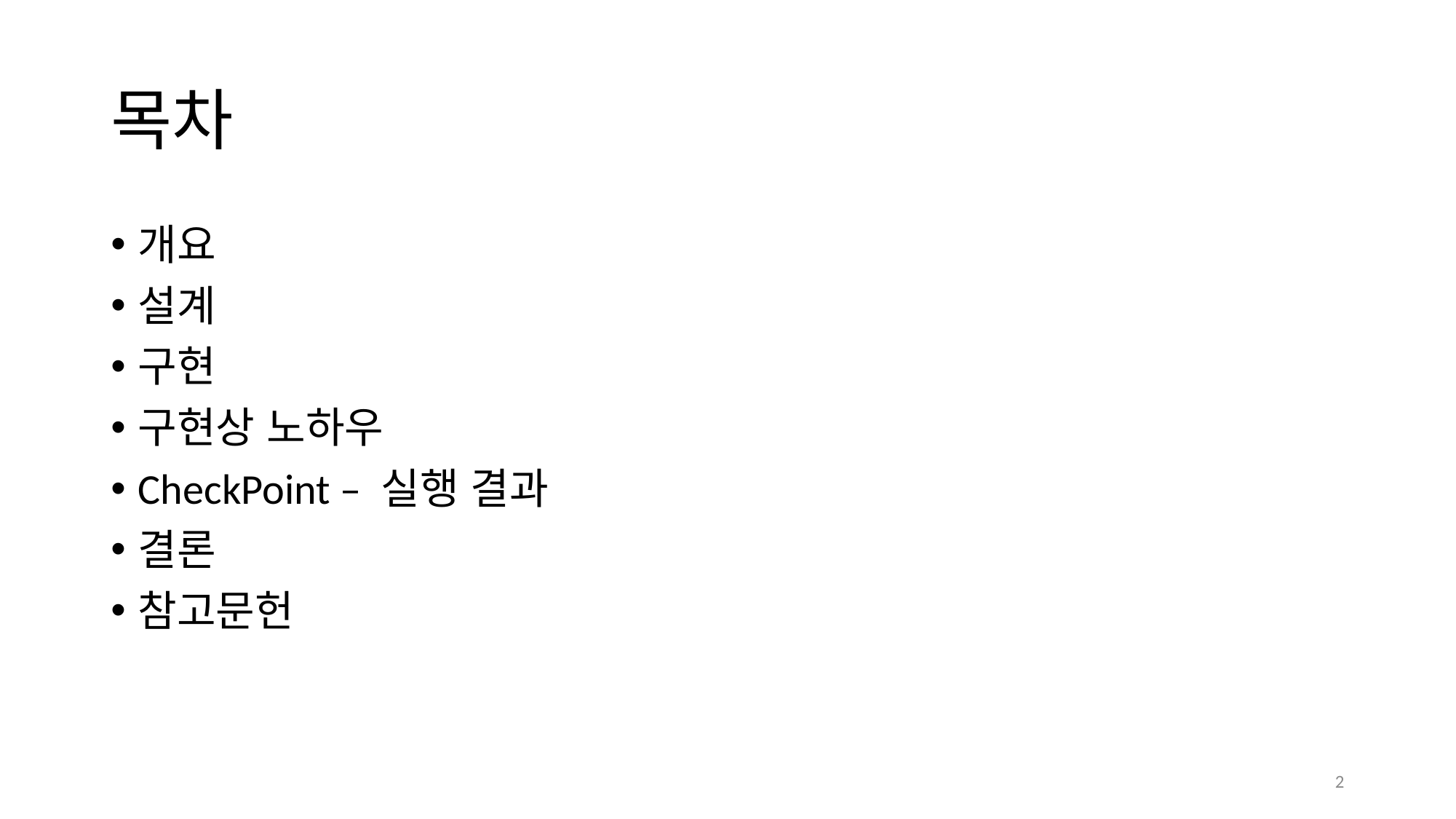

# 목차
개요
설계
구현
구현상 노하우
CheckPoint – 실행 결과
결론
참고문헌

2